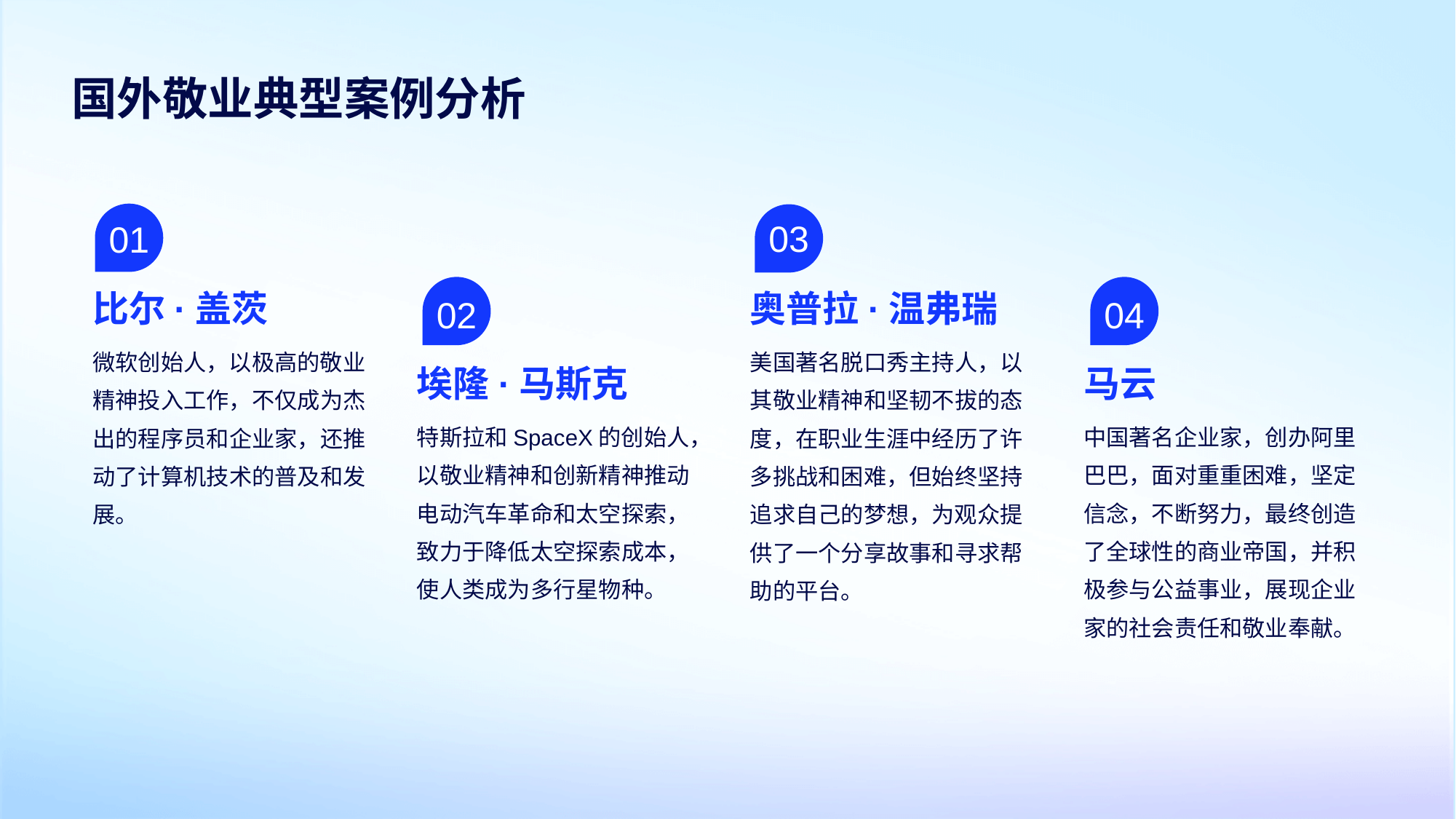

国外敬业典型案例分析

03

01
比尔·盖茨
奥普拉·温弗瑞

02
04
微软创始人，以极高的敬业精神投入工作，不仅成为杰出的程序员和企业家，还推动了计算机技术的普及和发展。
美国著名脱口秀主持人，以其敬业精神和坚韧不拔的态度，在职业生涯中经历了许多挑战和困难，但始终坚持追求自己的梦想，为观众提供了一个分享故事和寻求帮助的平台。
埃隆·马斯克
马云
特斯拉和SpaceX的创始人，以敬业精神和创新精神推动电动汽车革命和太空探索，致力于降低太空探索成本，使人类成为多行星物种。
中国著名企业家，创办阿里巴巴，面对重重困难，坚定信念，不断努力，最终创造了全球性的商业帝国，并积极参与公益事业，展现企业家的社会责任和敬业奉献。